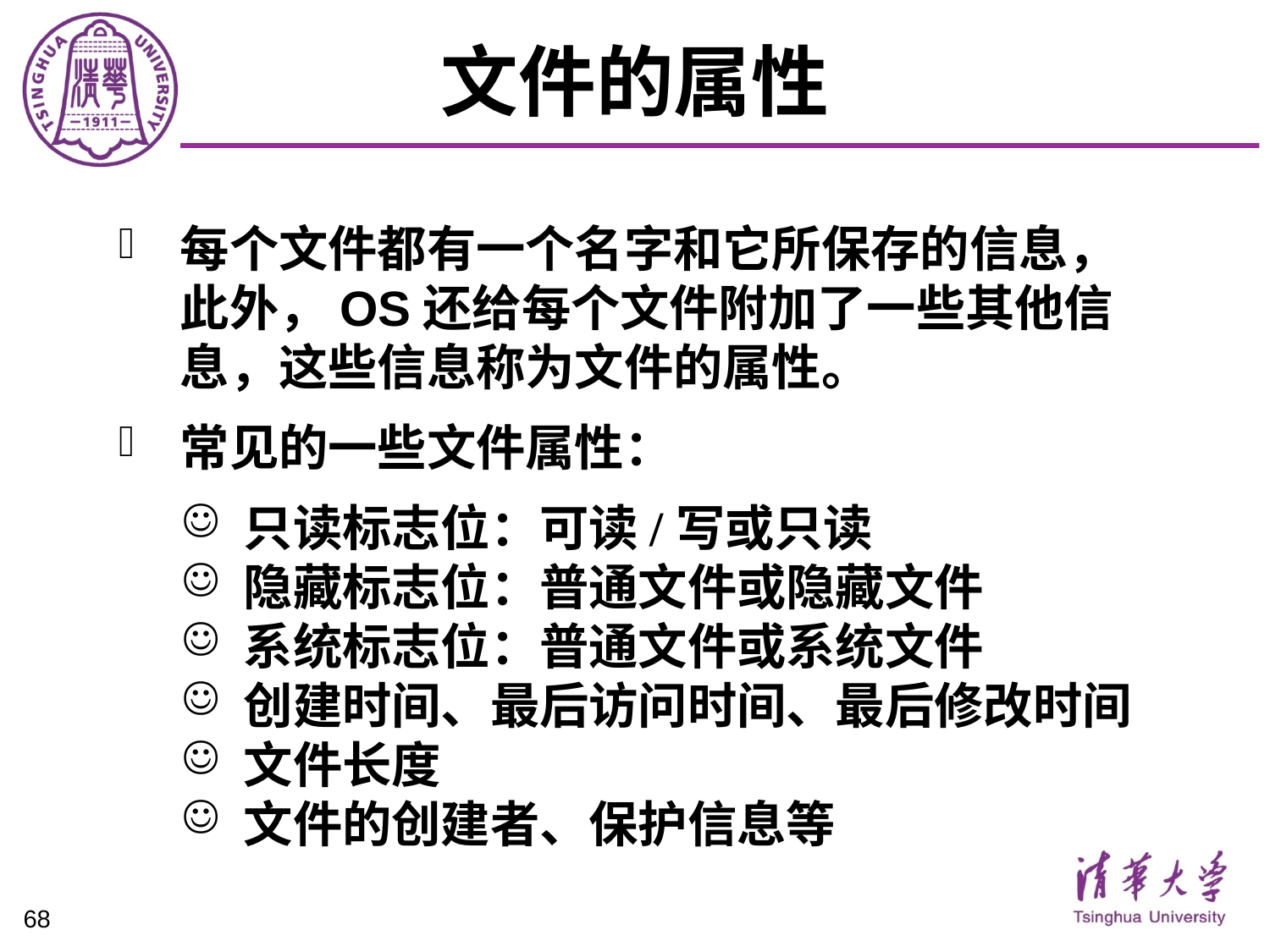

# 文件的属性
每个文件都有一个名字和它所保存的信息，此外，OS还给每个文件附加了一些其他信息，这些信息称为文件的属性。
常见的一些文件属性：
只读标志位：可读/写或只读
隐藏标志位：普通文件或隐藏文件
系统标志位：普通文件或系统文件
创建时间、最后访问时间、最后修改时间
文件长度
文件的创建者、保护信息等
68